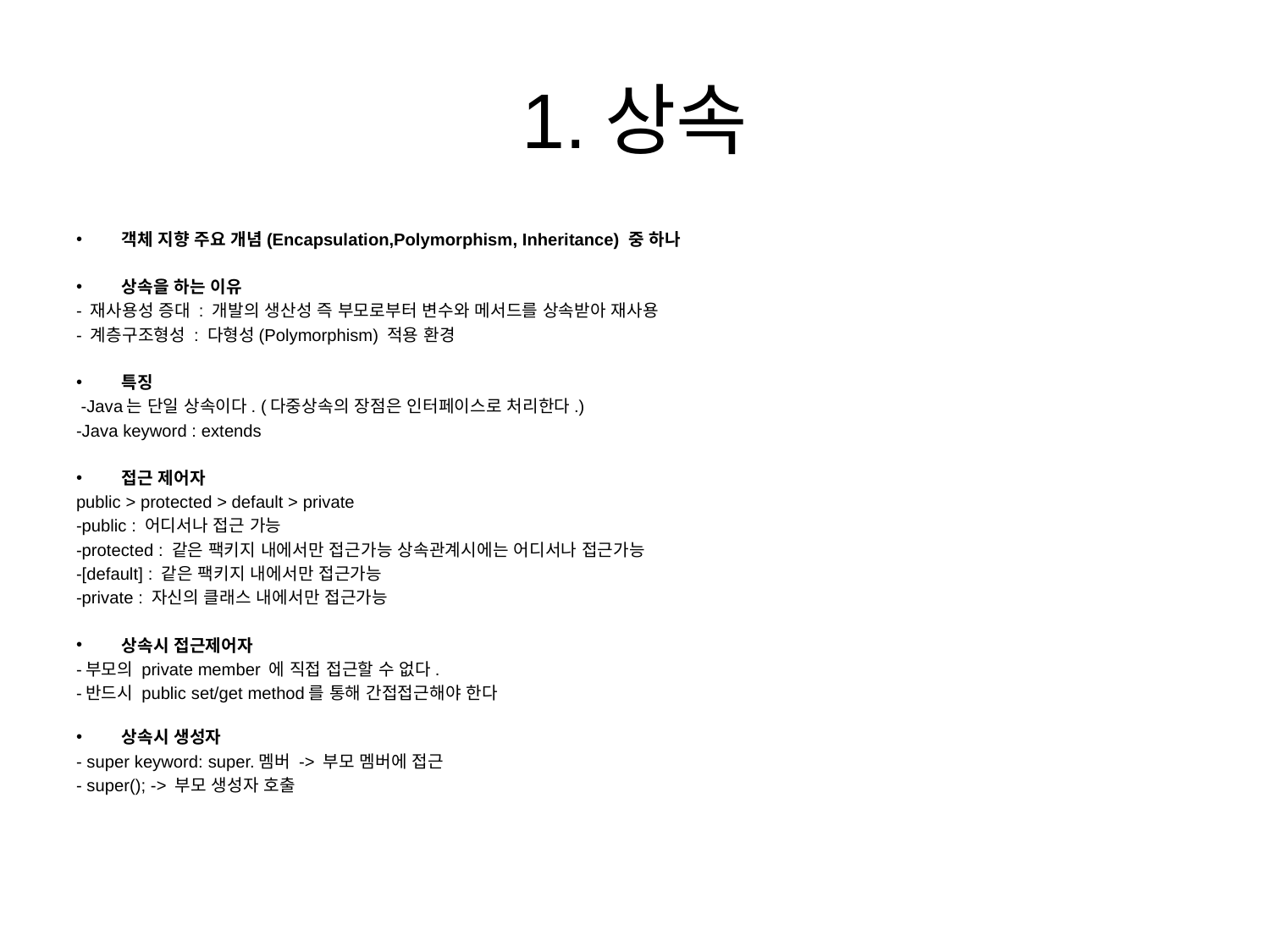

# 1.상속
객체 지향 주요 개념(Encapsulation,Polymorphism, Inheritance) 중 하나

상속을 하는 이유
- 재사용성 증대 : 개발의 생산성 즉 부모로부터 변수와 메서드를 상속받아 재사용
- 계층구조형성 : 다형성(Polymorphism) 적용 환경

특징
 -Java는 단일 상속이다. (다중상속의 장점은 인터페이스로 처리한다.)
-Java keyword : extends

접근 제어자
public > protected > default > private
-public : 어디서나 접근 가능
-protected : 같은 팩키지 내에서만 접근가능 상속관계시에는 어디서나 접근가능
-[default] : 같은 팩키지 내에서만 접근가능
-private : 자신의 클래스 내에서만 접근가능

상속시 접근제어자
-부모의 private member 에 직접 접근할 수 없다.
-반드시 public set/get method를 통해 간접접근해야 한다
상속시 생성자
- super keyword: super.멤버 -> 부모 멤버에 접근
- super(); -> 부모 생성자 호출